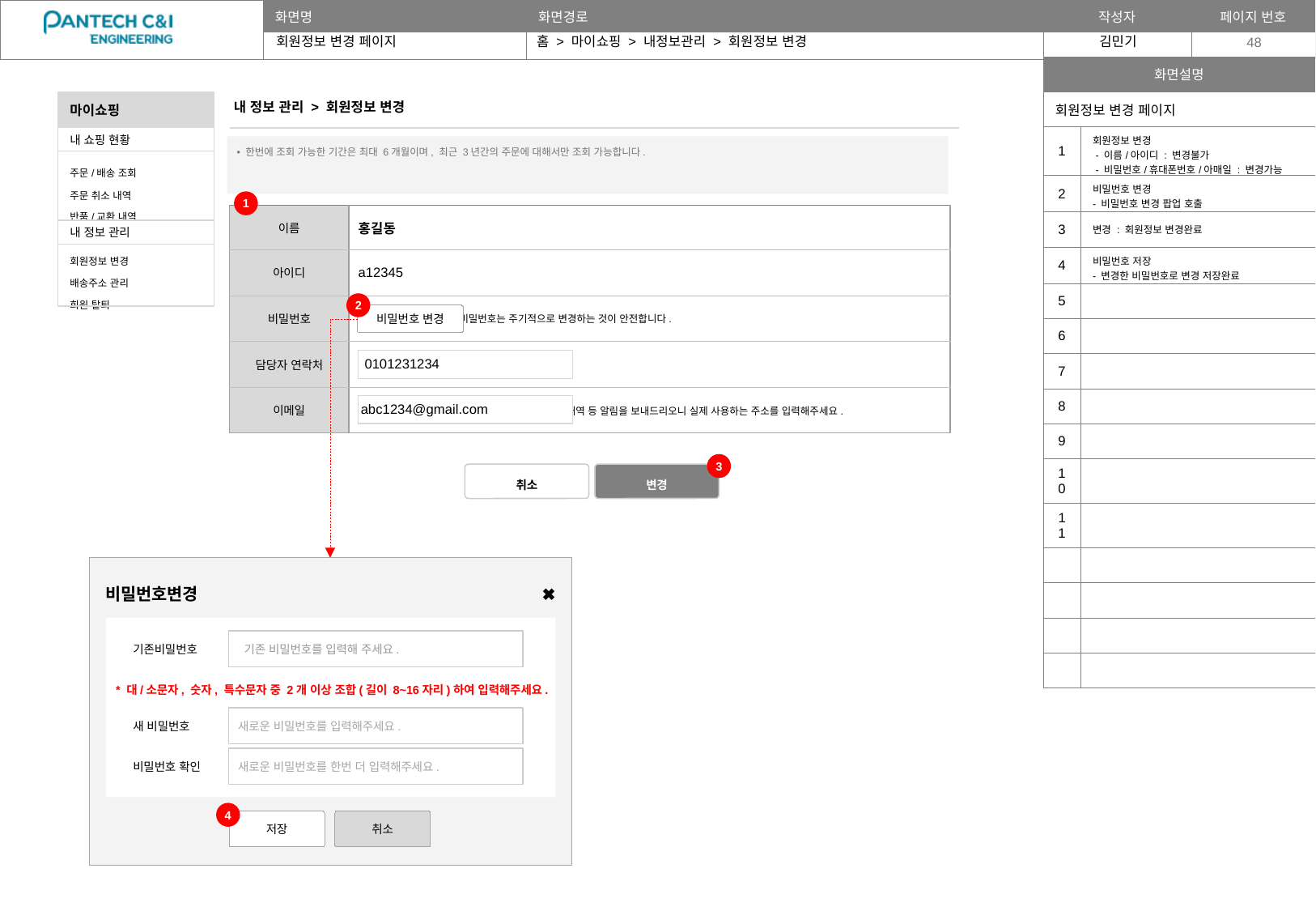

회원정보 변경 페이지
홈 > 마이쇼핑 > 내정보관리 > 회원정보 변경
48
| 화면설명 |  |
| --- | --- |
| 회원정보 변경 페이지 |  |
| 1 | 회원정보 변경 - 이름/아이디 : 변경불가 - 비밀번호/휴대폰번호/아매일 : 변경가능 |
| 2 | 비밀번호 변경 - 비밀번호 변경 팝업 호출 |
| 3 | 변경 : 회원정보 변경완료 |
| 4 | 비밀번호 저장 - 변경한 비밀번호로 변경 저장완료 |
| 5 |  |
| 6 |  |
| 7 |  |
| 8 |  |
| 9 |  |
| 10 |  |
| 11 |  |
|  |  |
|  |  |
|  |  |
|  |  |
내 정보 관리 > 회원정보 변경
| 마이쇼핑 |
| --- |
| 내 쇼핑 현황 |
| 주문/배송 조회 주문 취소 내역 반품/교환 내역 |
| 내 정보 관리 |
| 회원정보 변경 배송주소 관리 회원 탈퇴 |
 한번에 조회 가능한 기간은 최대 6개월이며, 최근 3년간의 주문에 대해서만 조회 가능합니다.
1
| 이름 | 홍길동 |
| --- | --- |
| 아이디 | a12345 |
| 비밀번호 | \* 비밀번호는 주기적으로 변경하는 것이 안전합니다. |
| 담당자 연락처 | - - |
| 이메일 | \* 거래내역 등 알림을 보내드리오니 실제 사용하는 주소를 입력해주세요. |
2
비밀번호 변경
| 0101231234 |
| --- |
| abc1234@gmail.com |
| --- |
3
취소
변경

비밀번호변경
✖

기존비밀번호
 기존 비밀번호를 입력해 주세요.
 * 대/소문자, 숫자, 특수문자 중 2개 이상 조합(길이 8~16자리)하여 입력해주세요.
새 비밀번호
새로운 비밀번호를 입력해주세요.
비밀번호 확인
새로운 비밀번호를 한번 더 입력해주세요.
4
저장
취소